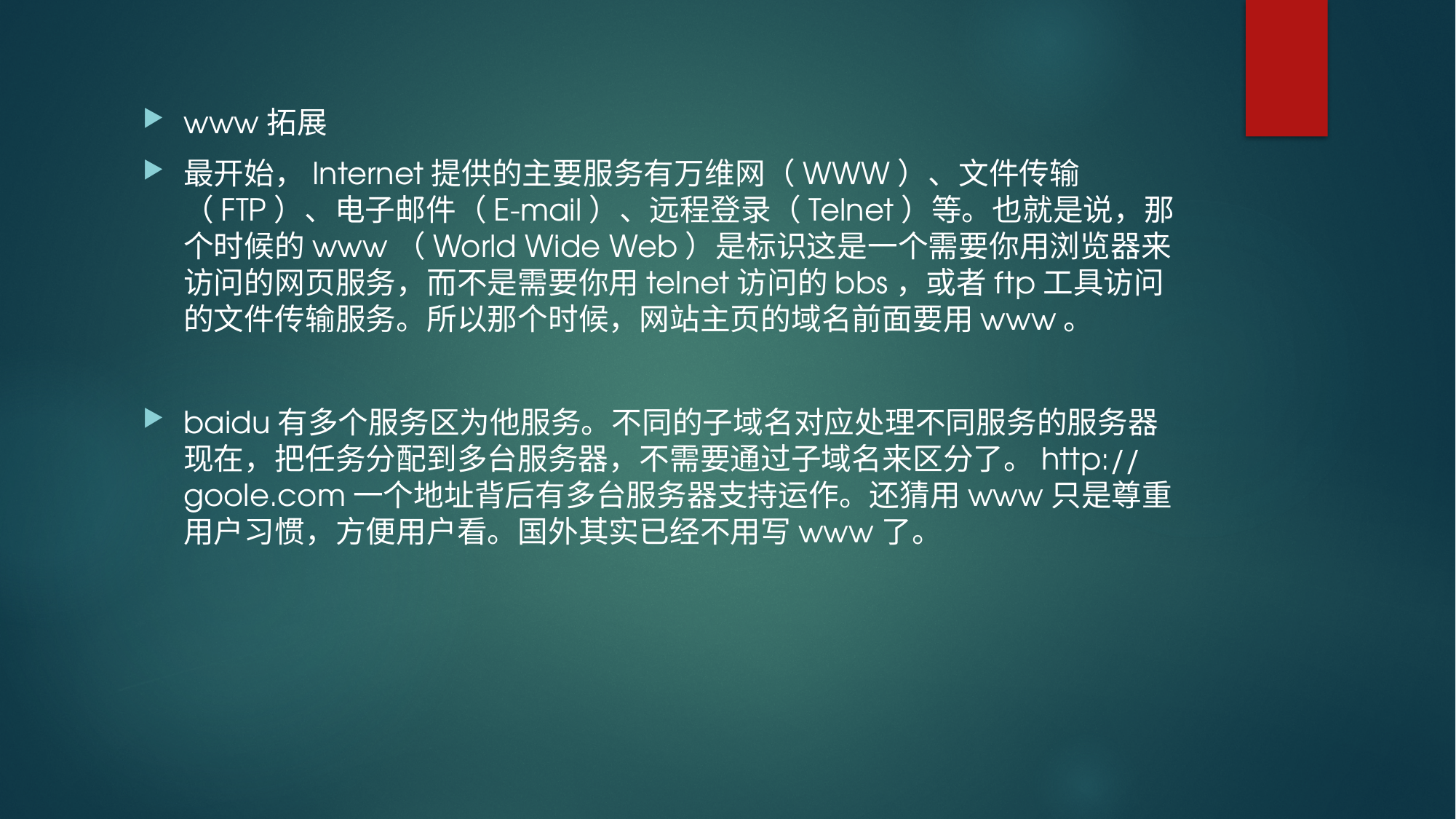

www拓展
最开始，Internet提供的主要服务有万维网（WWW）、文件传输（FTP）、电子邮件（E-mail）、远程登录（Telnet）等。也就是说，那个时候的www（World Wide Web）是标识这是一个需要你用浏览器来访问的网页服务，而不是需要你用telnet访问的bbs，或者ftp工具访问的文件传输服务。所以那个时候，网站主页的域名前面要用www。

baidu有多个服务区为他服务。不同的子域名对应处理不同服务的服务器现在，把任务分配到多台服务器，不需要通过子域名来区分了。http://goole.com一个地址背后有多台服务器支持运作。还猜用www只是尊重用户习惯，方便用户看。国外其实已经不用写www了。